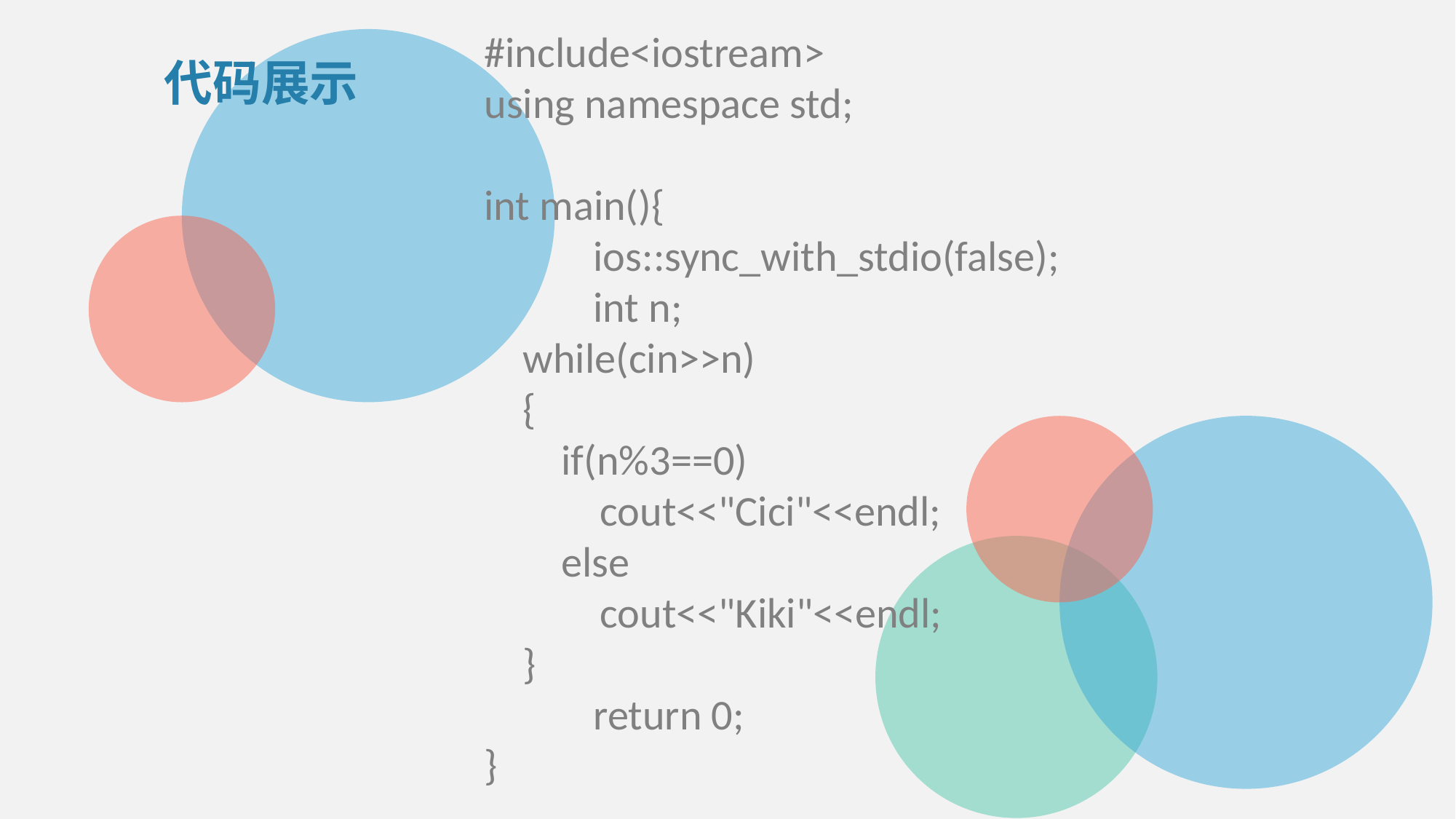

#include<iostream>
using namespace std;

int main(){
	ios::sync_with_stdio(false);
	int n;
    while(cin>>n)
    {
        if(n%3==0)
            cout<<"Cici"<<endl;
        else
            cout<<"Kiki"<<endl;
    }
	return 0;
}

代码展示